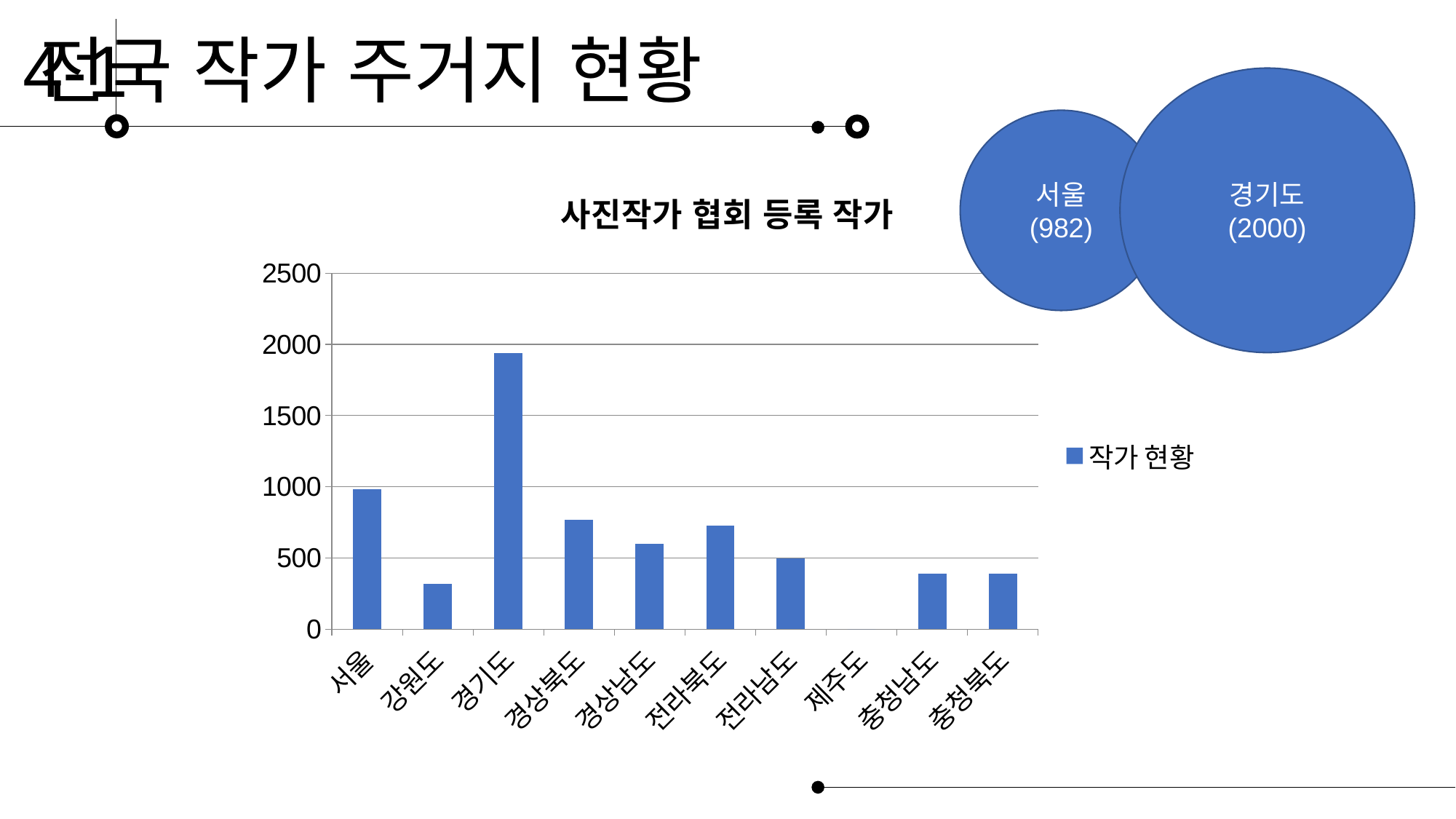

4-1
전국 작가 주거지 현황
경기도
(2000)
서울
(982)

### Chart: 사진작가 협회 등록 작가

| Category | 작가 현황 |
|---|---|
| 서울 | 981.0 |
| 강원도 | 319.0 |
| 경기도 | 1938.0 |
| 경상북도 | 769.0 |
| 경상남도 | 602.0 |
| 전라북도 | 729.0 |
| 전라남도 | 498.0 |
| 제주도 | 0.0 |
| 충청남도 | 388.0 |
| 충청북도 | 388.0 |